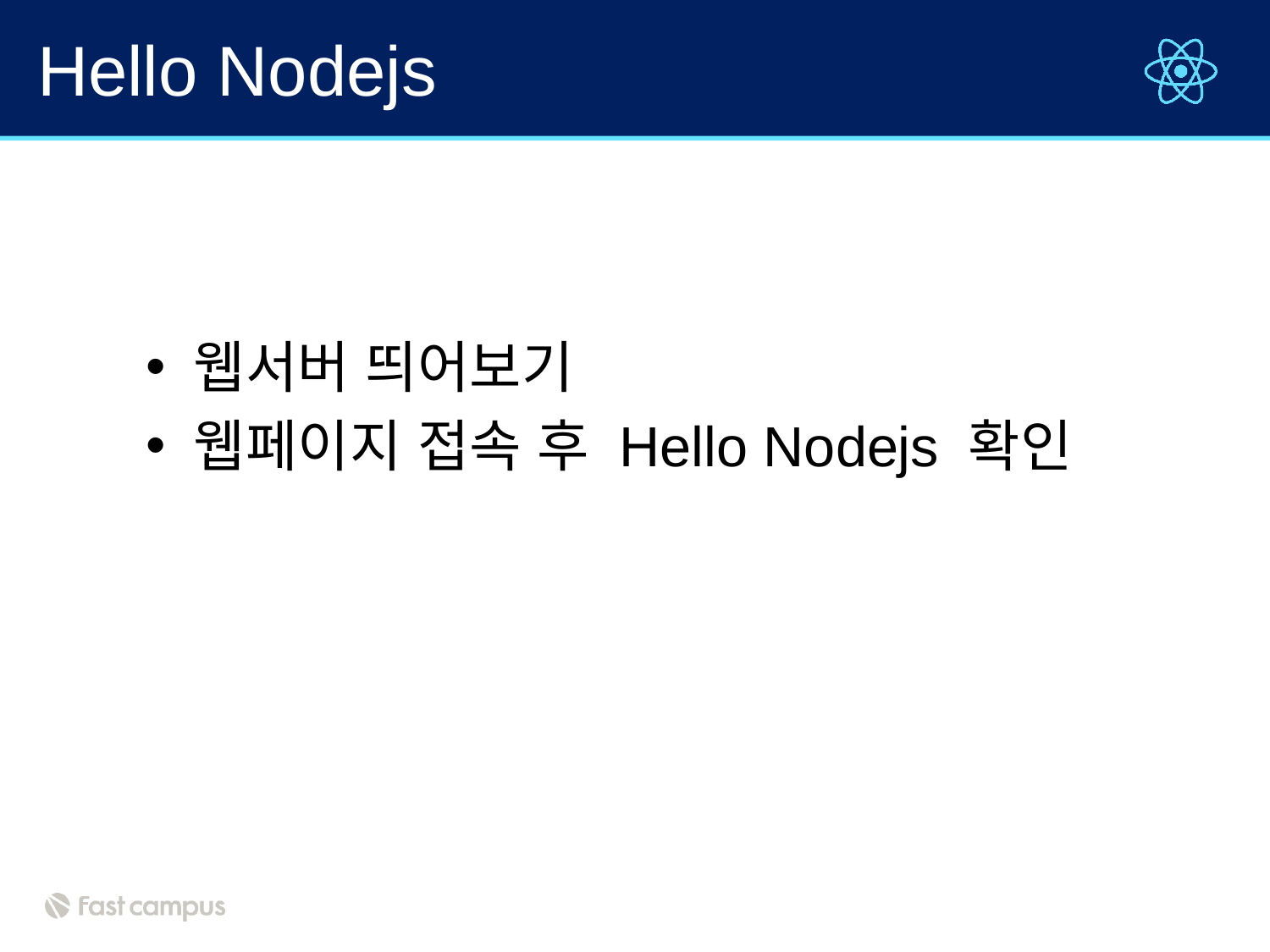

# Hello Nodejs

웹서버 띄어보기
웹페이지 접속 후 Hello Nodejs 확인